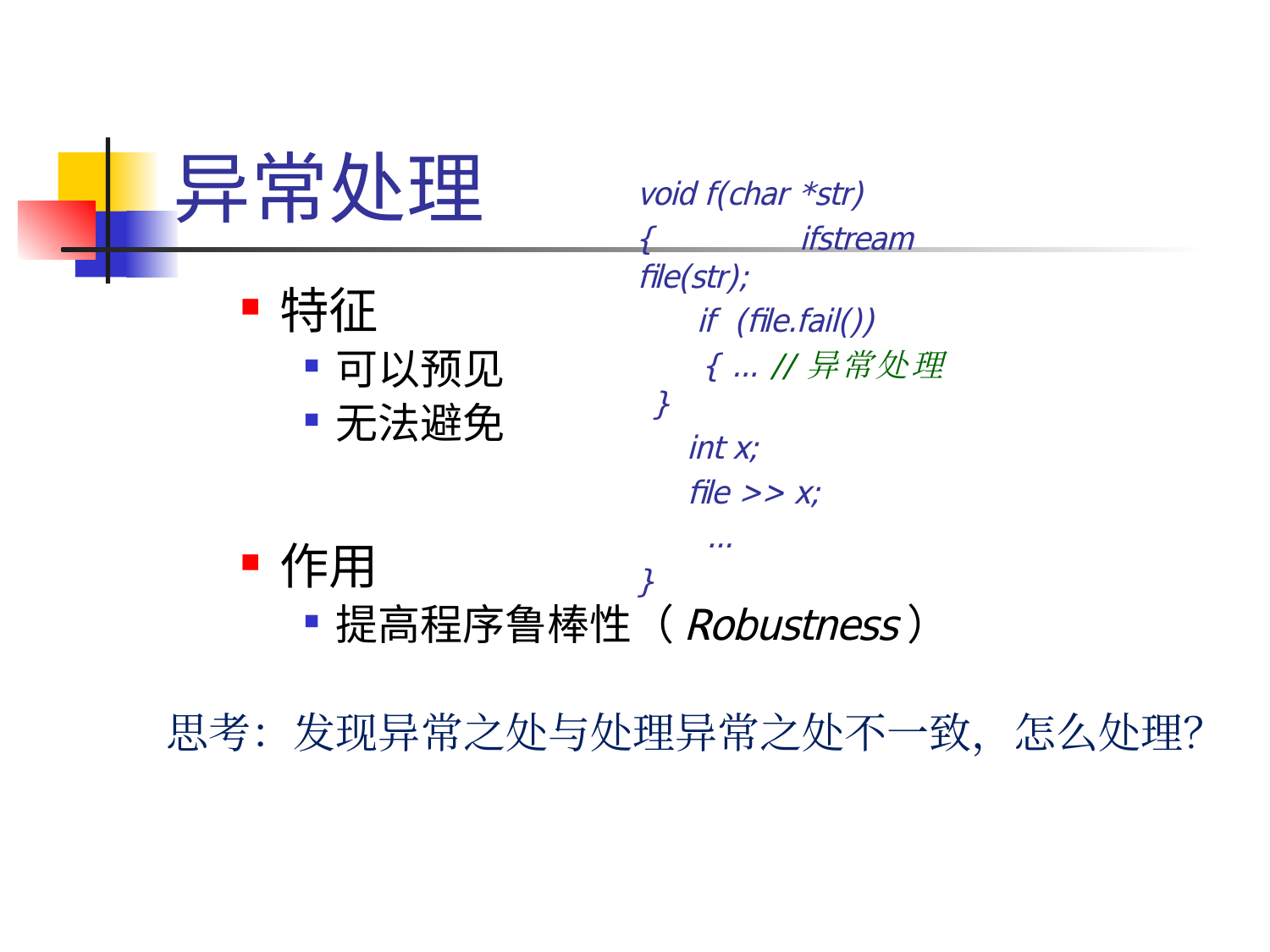

# 异常处理
void f(char *str)
{     ifstream  file(str);
      if  (file.fail())
     { … //异常处理  }
     int x;
     file >> x;
       …
}
特征
可以预见
无法避免

作用
提高程序鲁棒性（Robustness）

思考：发现异常之处与处理异常之处不一致，怎么处理？